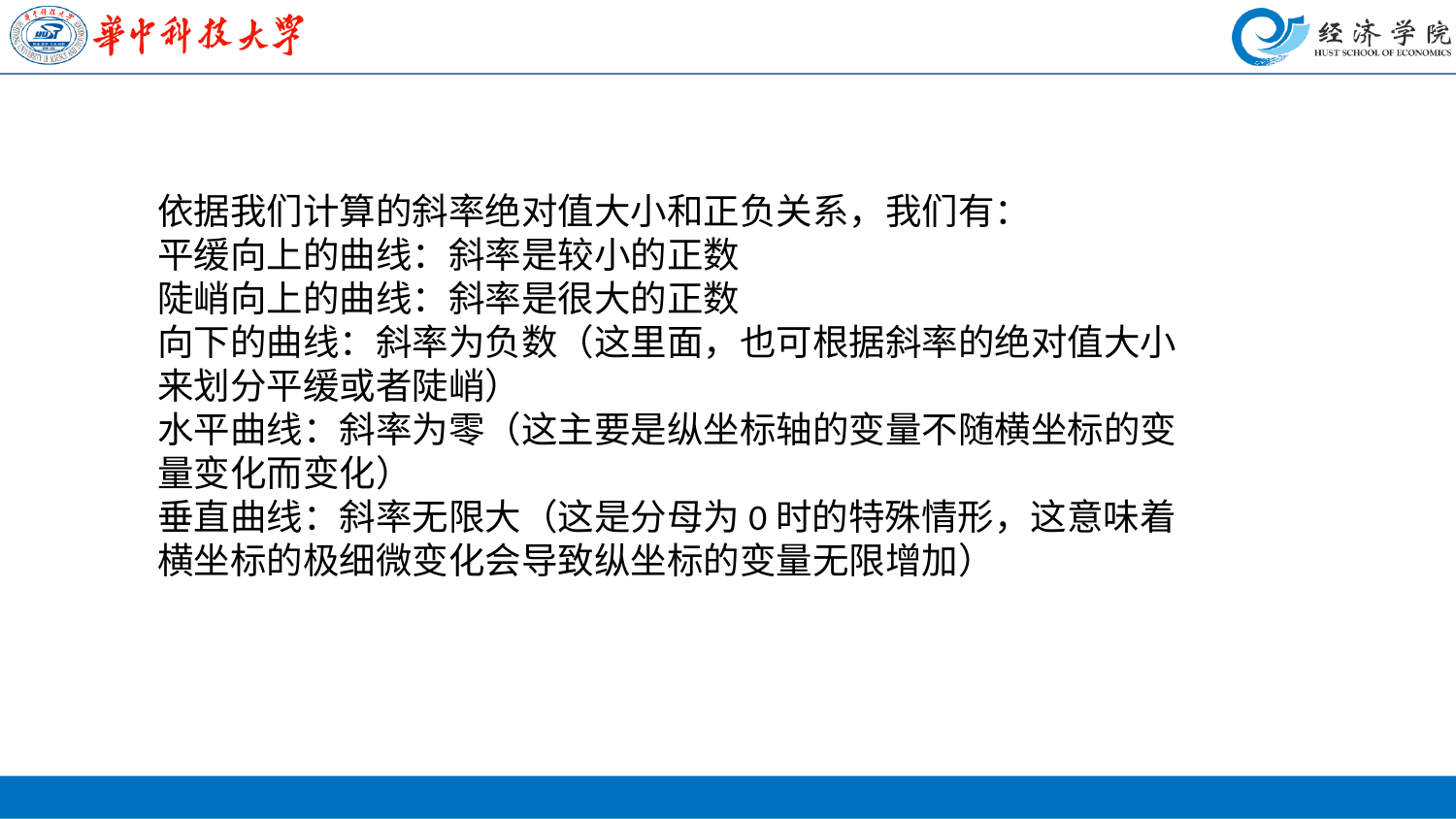

依据我们计算的斜率绝对值大小和正负关系，我们有：
平缓向上的曲线：斜率是较小的正数
陡峭向上的曲线：斜率是很大的正数
向下的曲线：斜率为负数（这里面，也可根据斜率的绝对值大小来划分平缓或者陡峭）
水平曲线：斜率为零（这主要是纵坐标轴的变量不随横坐标的变量变化而变化）
垂直曲线：斜率无限大（这是分母为0时的特殊情形，这意味着横坐标的极细微变化会导致纵坐标的变量无限增加）